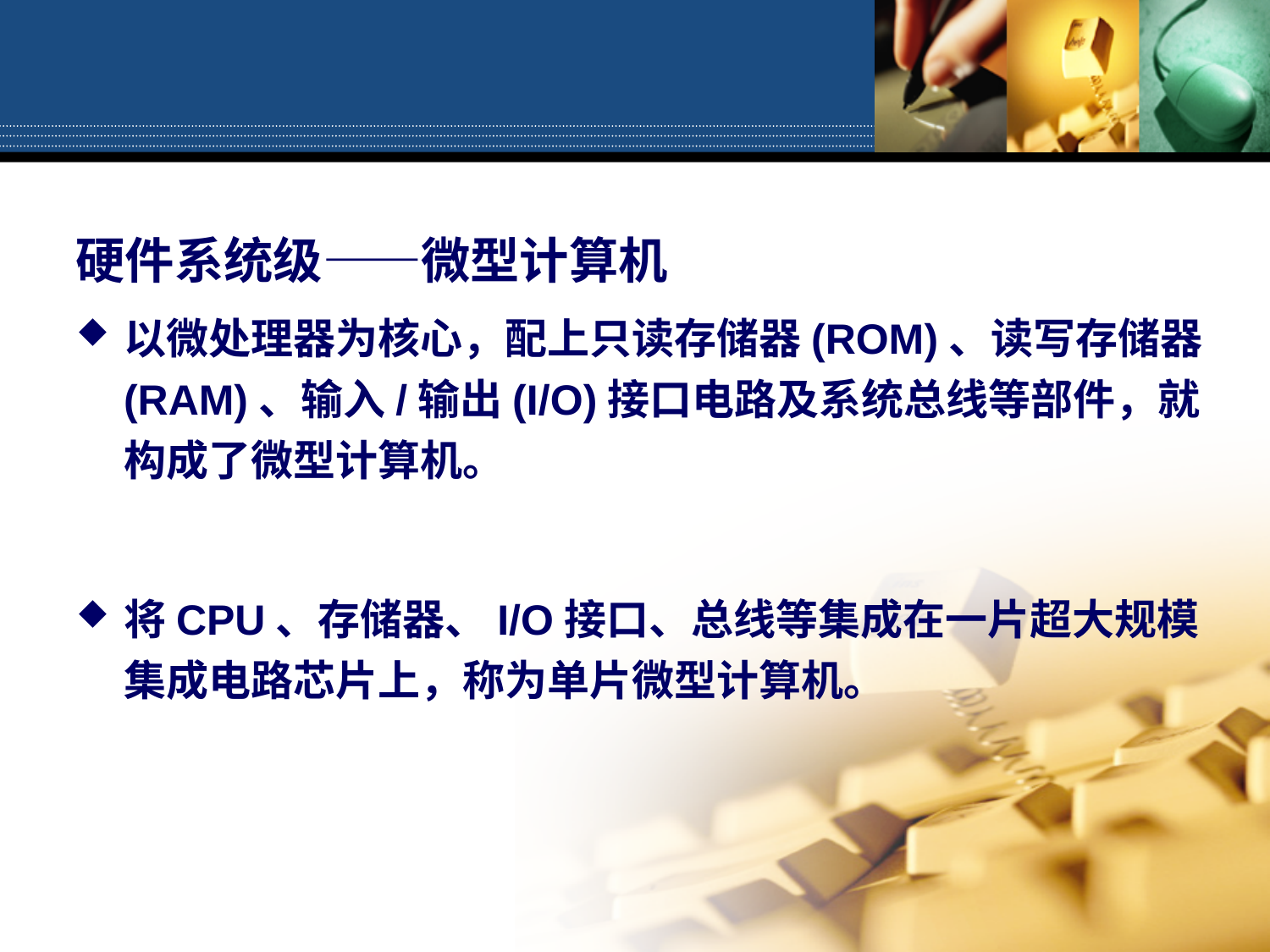

硬件系统级——微型计算机
以微处理器为核心，配上只读存储器(ROM)、读写存储器(RAM)、输入/输出(I/O)接口电路及系统总线等部件，就构成了微型计算机。

将CPU、存储器、I/O接口、总线等集成在一片超大规模集成电路芯片上，称为单片微型计算机。